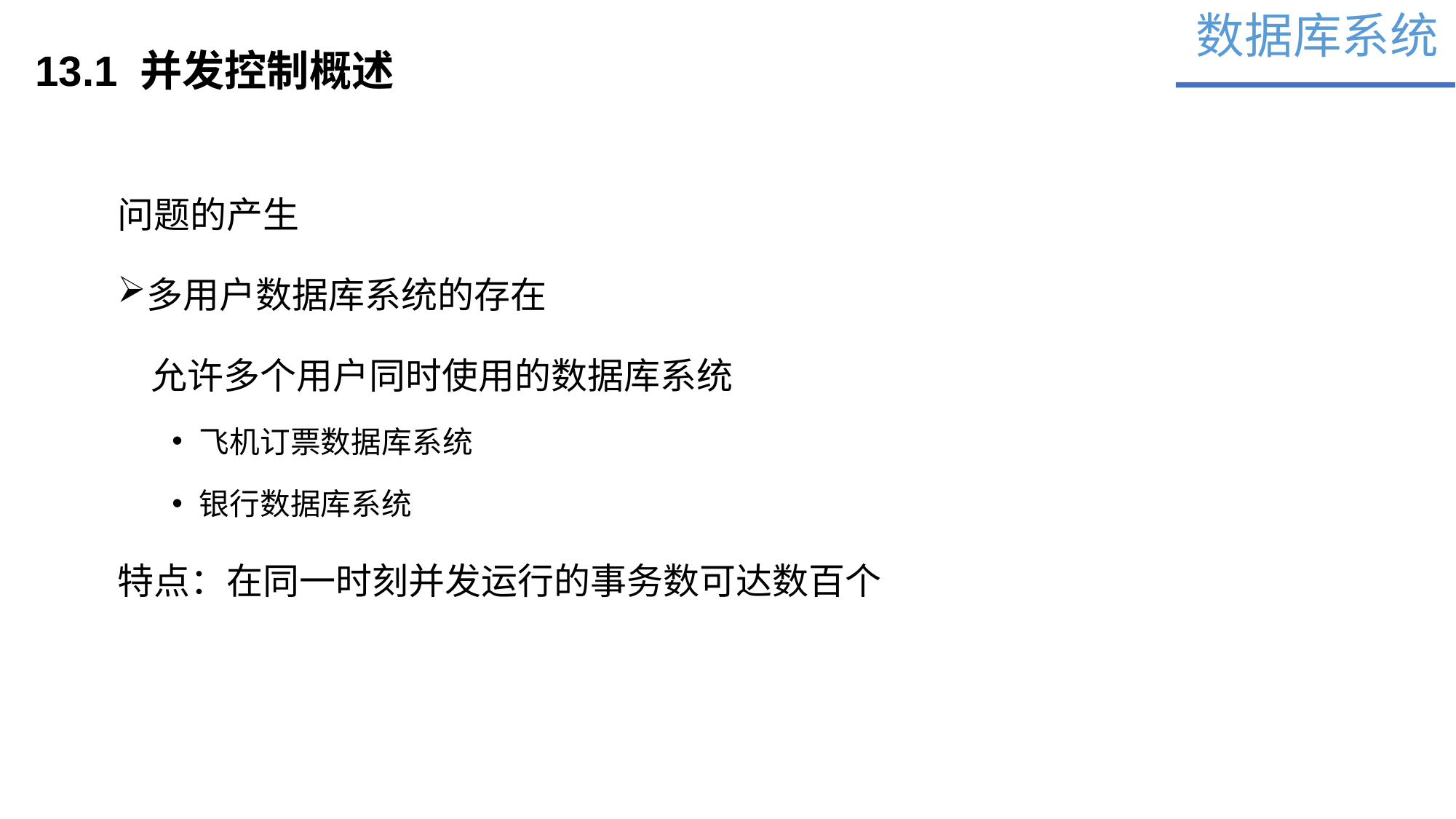

数据库系统
13.1 并发控制概述

问题的产生
多用户数据库系统的存在
   允许多个用户同时使用的数据库系统
飞机订票数据库系统
银行数据库系统
特点：在同一时刻并发运行的事务数可达数百个